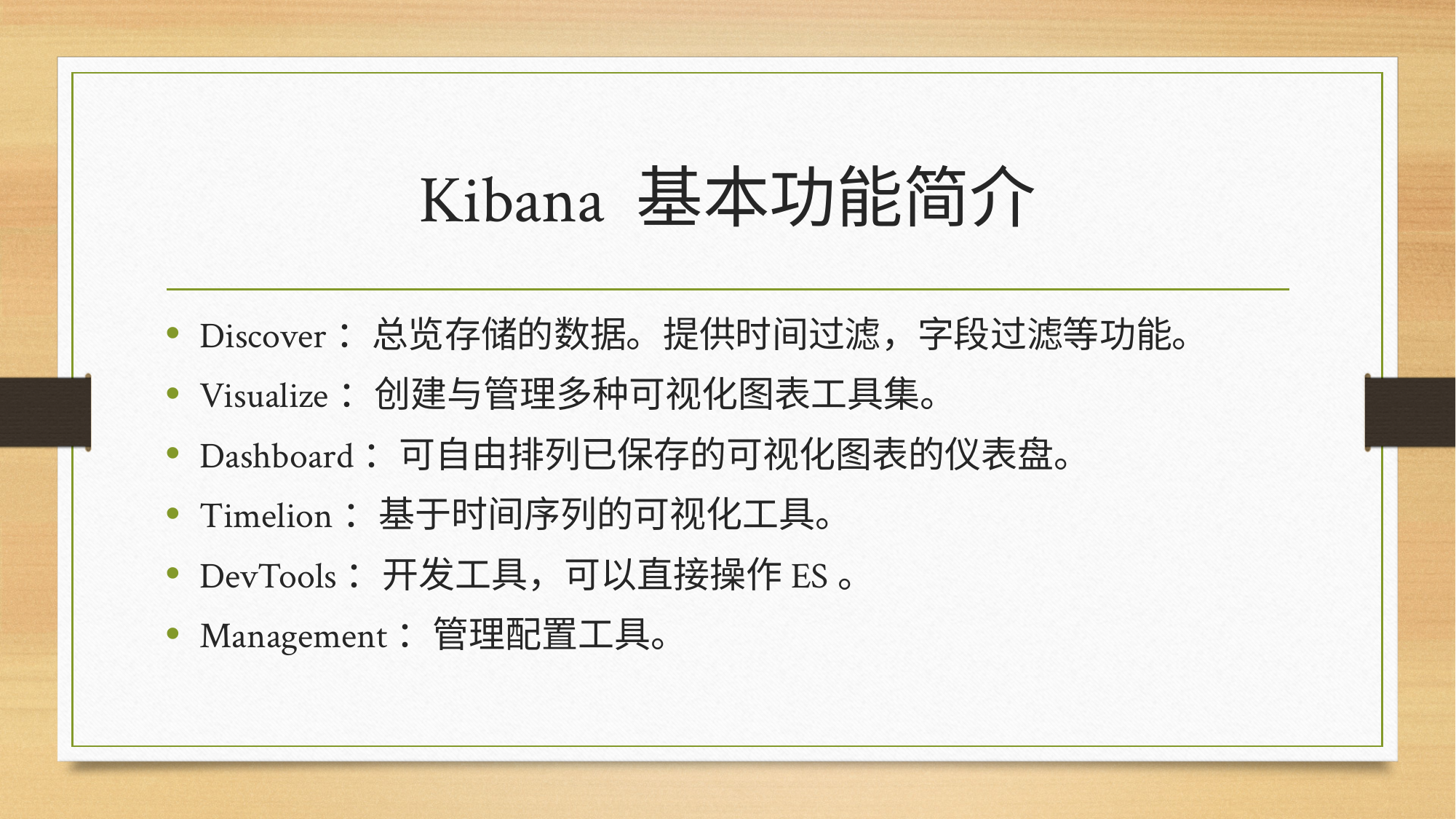

# Kibana 基本功能简介
Discover：总览存储的数据。提供时间过滤，字段过滤等功能。
Visualize：创建与管理多种可视化图表工具集。
Dashboard：可自由排列已保存的可视化图表的仪表盘。
Timelion：基于时间序列的可视化工具。
DevTools：开发工具，可以直接操作ES。
Management：管理配置工具。